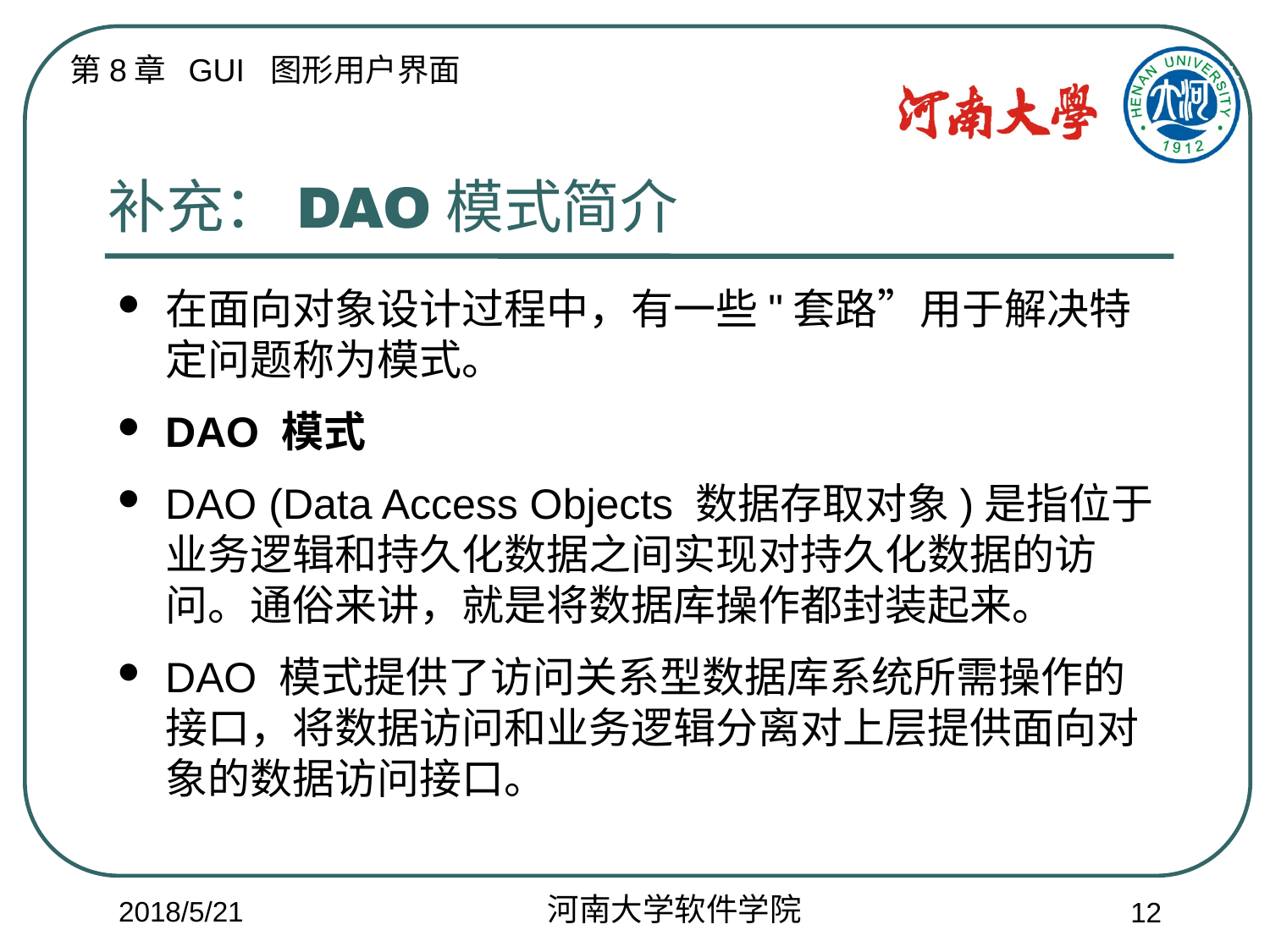

# 补充：DAO模式简介
在面向对象设计过程中，有一些"套路”用于解决特定问题称为模式。
DAO 模式
DAO (Data Access Objects 数据存取对象)是指位于业务逻辑和持久化数据之间实现对持久化数据的访问。通俗来讲，就是将数据库操作都封装起来。
DAO 模式提供了访问关系型数据库系统所需操作的接口，将数据访问和业务逻辑分离对上层提供面向对象的数据访问接口。
2018/5/21
12